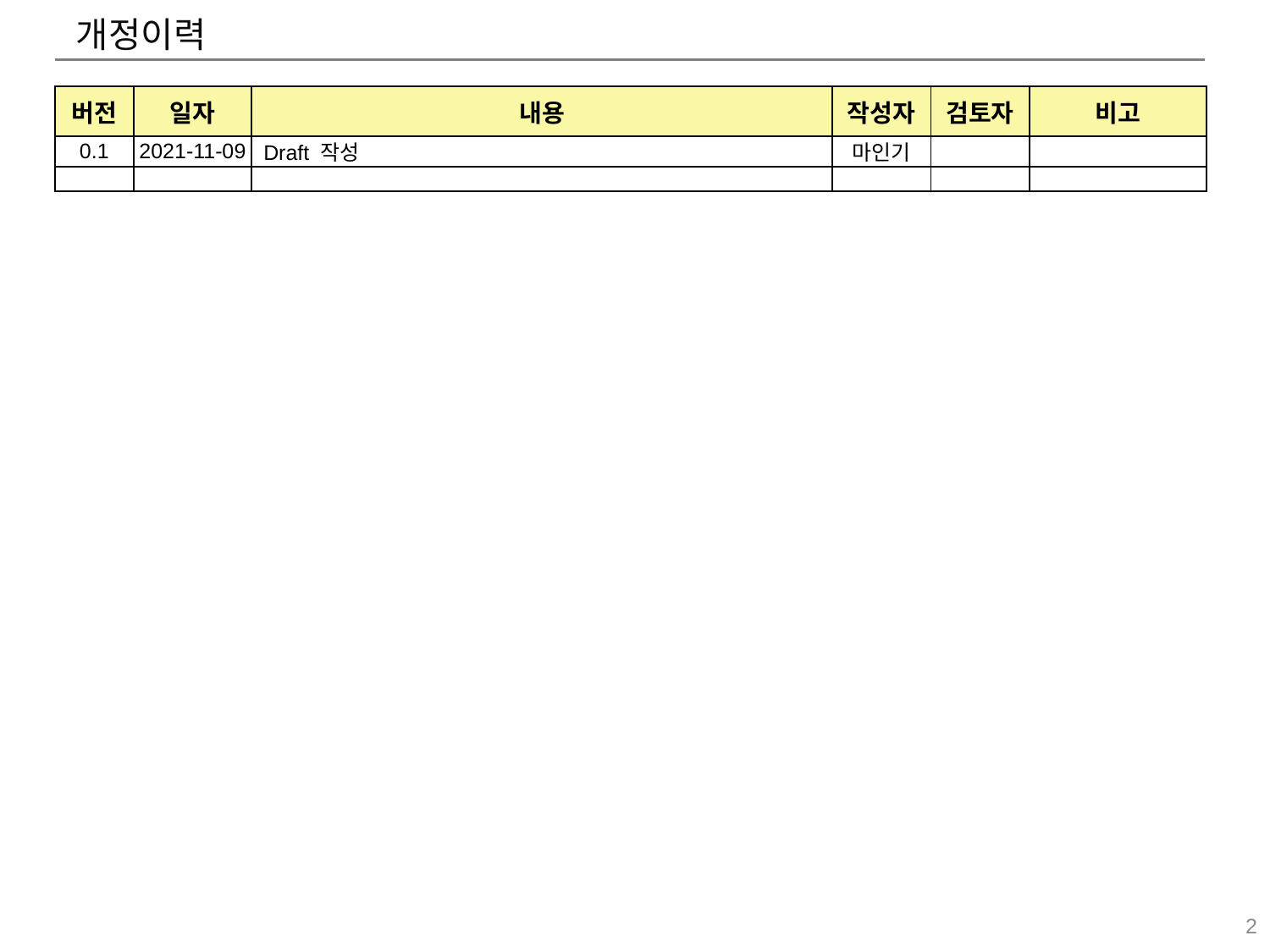

# 개정이력
| 버전 | 일자 | 내용 | 작성자 | 검토자 | 비고 |
| --- | --- | --- | --- | --- | --- |
| 0.1 | 2021-11-09 | Draft 작성 | 마인기 |  |  |
|  |  |  |  |  |  |
2